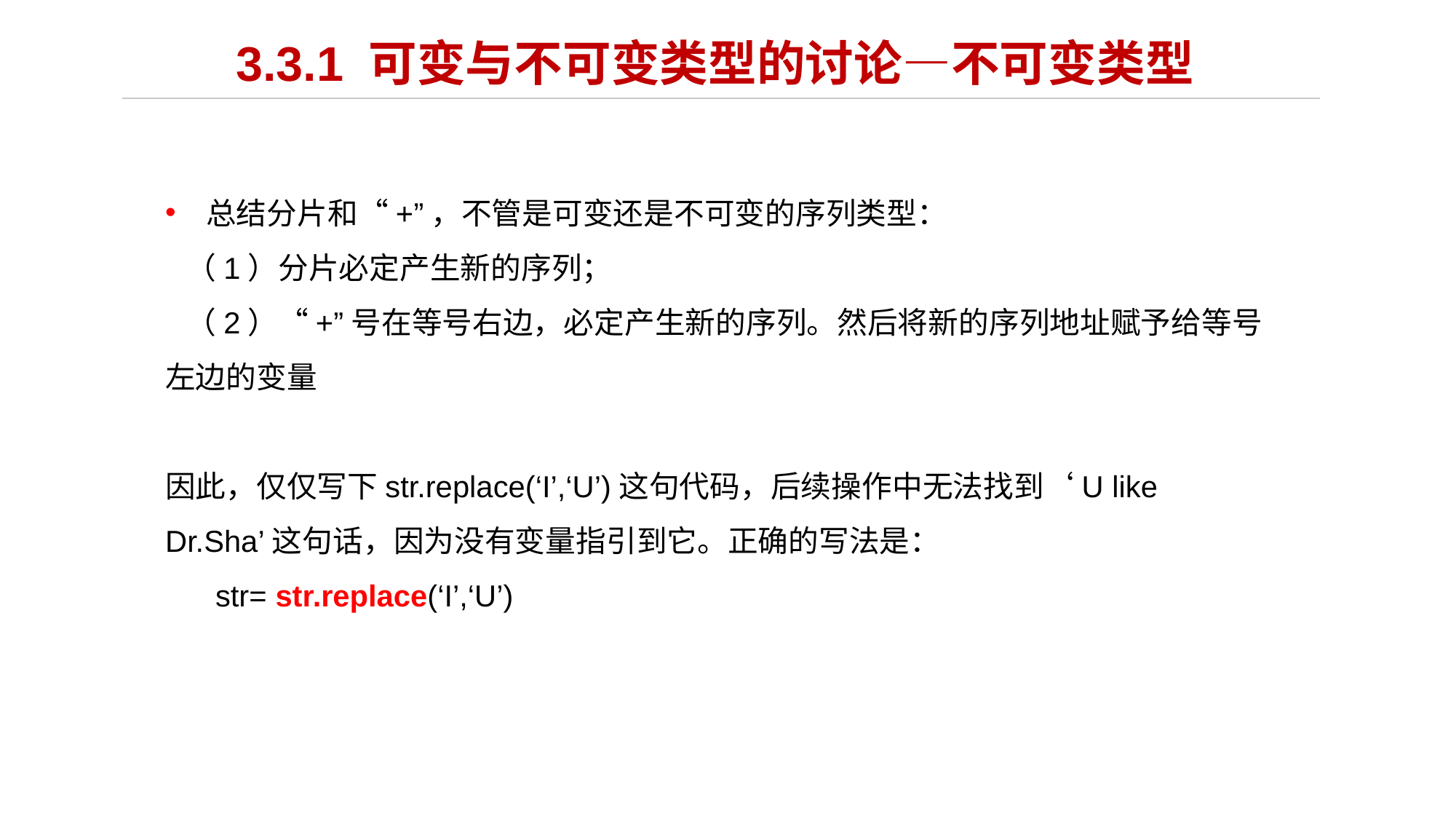

# 3.3.1 可变与不可变类型的讨论—不可变类型
总结分片和“+”，不管是可变还是不可变的序列类型：
  （1）分片必定产生新的序列；
  （2）“+”号在等号右边，必定产生新的序列。然后将新的序列地址赋予给等号左边的变量

因此，仅仅写下str.replace(‘I’,‘U’)这句代码，后续操作中无法找到‘U like Dr.Sha’这句话，因为没有变量指引到它。正确的写法是：
      str= str.replace(‘I’,‘U’)